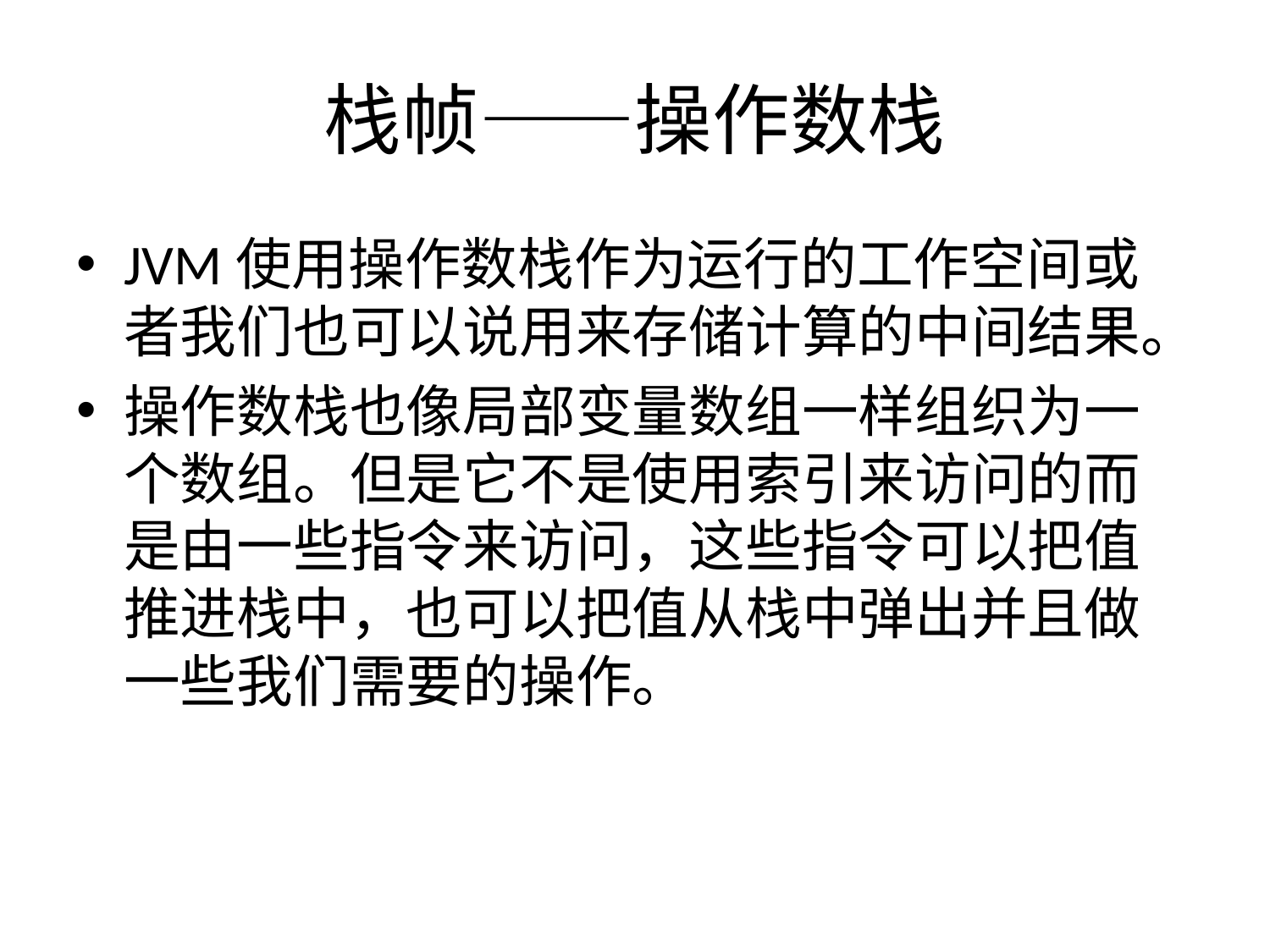

# 栈帧——操作数栈
JVM使用操作数栈作为运行的工作空间或者我们也可以说用来存储计算的中间结果。
操作数栈也像局部变量数组一样组织为一个数组。但是它不是使用索引来访问的而是由一些指令来访问，这些指令可以把值推进栈中，也可以把值从栈中弹出并且做一些我们需要的操作。